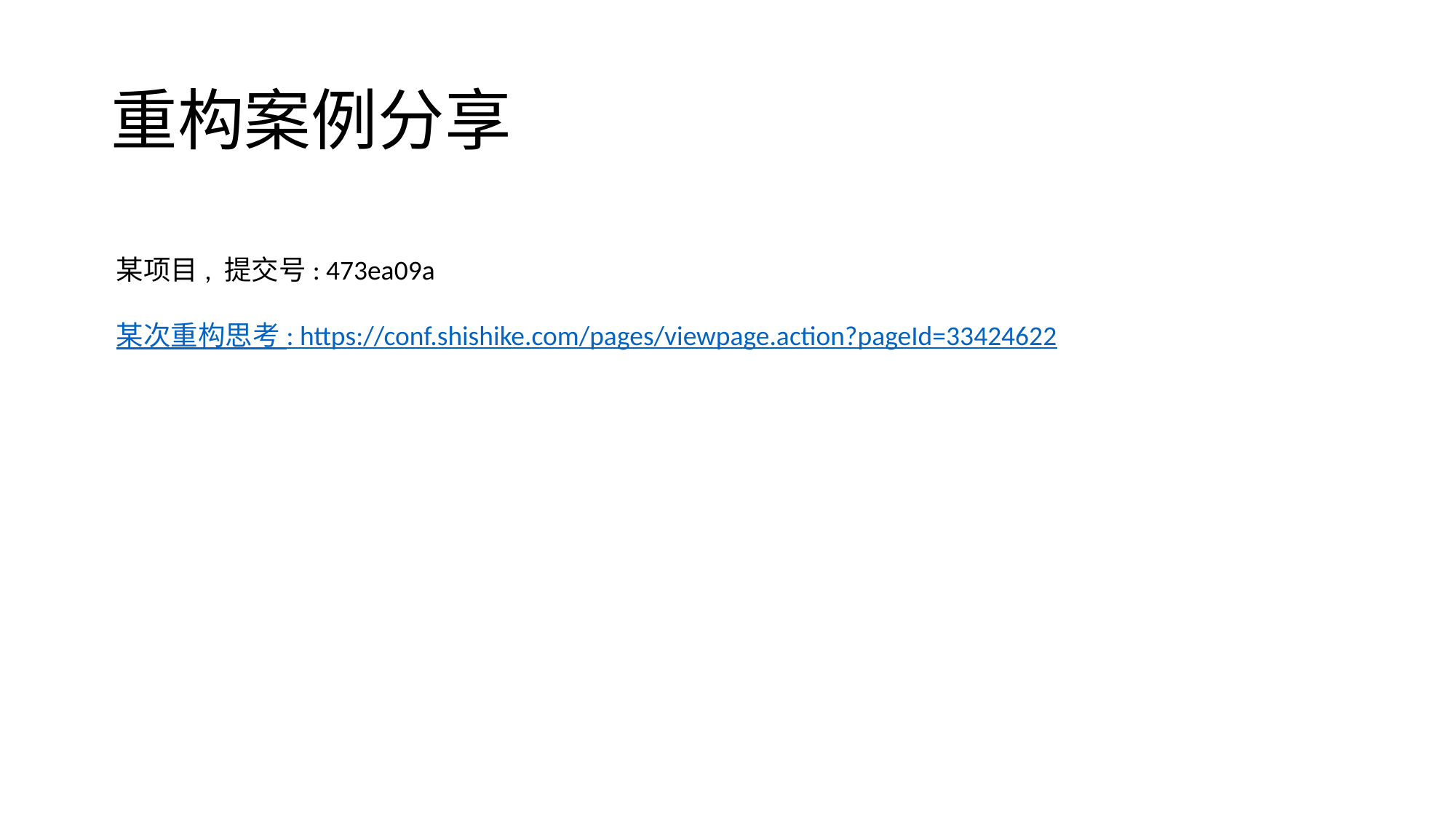

# 重构案例分享
某项目, 提交号: 473ea09a

某次重构思考 : https://conf.shishike.com/pages/viewpage.action?pageId=33424622